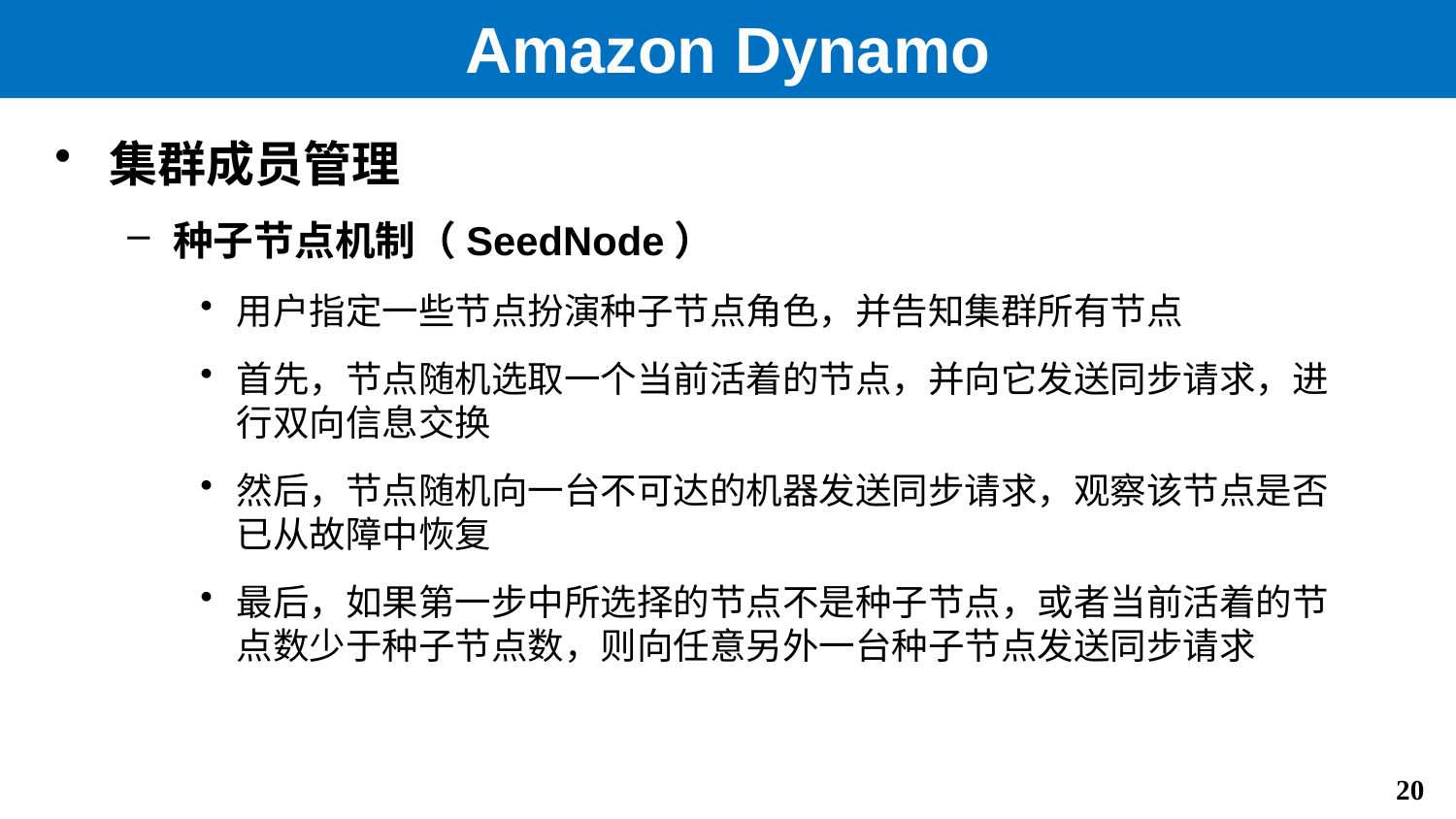

# Amazon Dynamo
集群成员管理
种子节点机制（SeedNode）
用户指定一些节点扮演种子节点角色，并告知集群所有节点
首先，节点随机选取一个当前活着的节点，并向它发送同步请求，进行双向信息交换
然后，节点随机向一台不可达的机器发送同步请求，观察该节点是否已从故障中恢复
最后，如果第一步中所选择的节点不是种子节点，或者当前活着的节点数少于种子节点数，则向任意另外一台种子节点发送同步请求